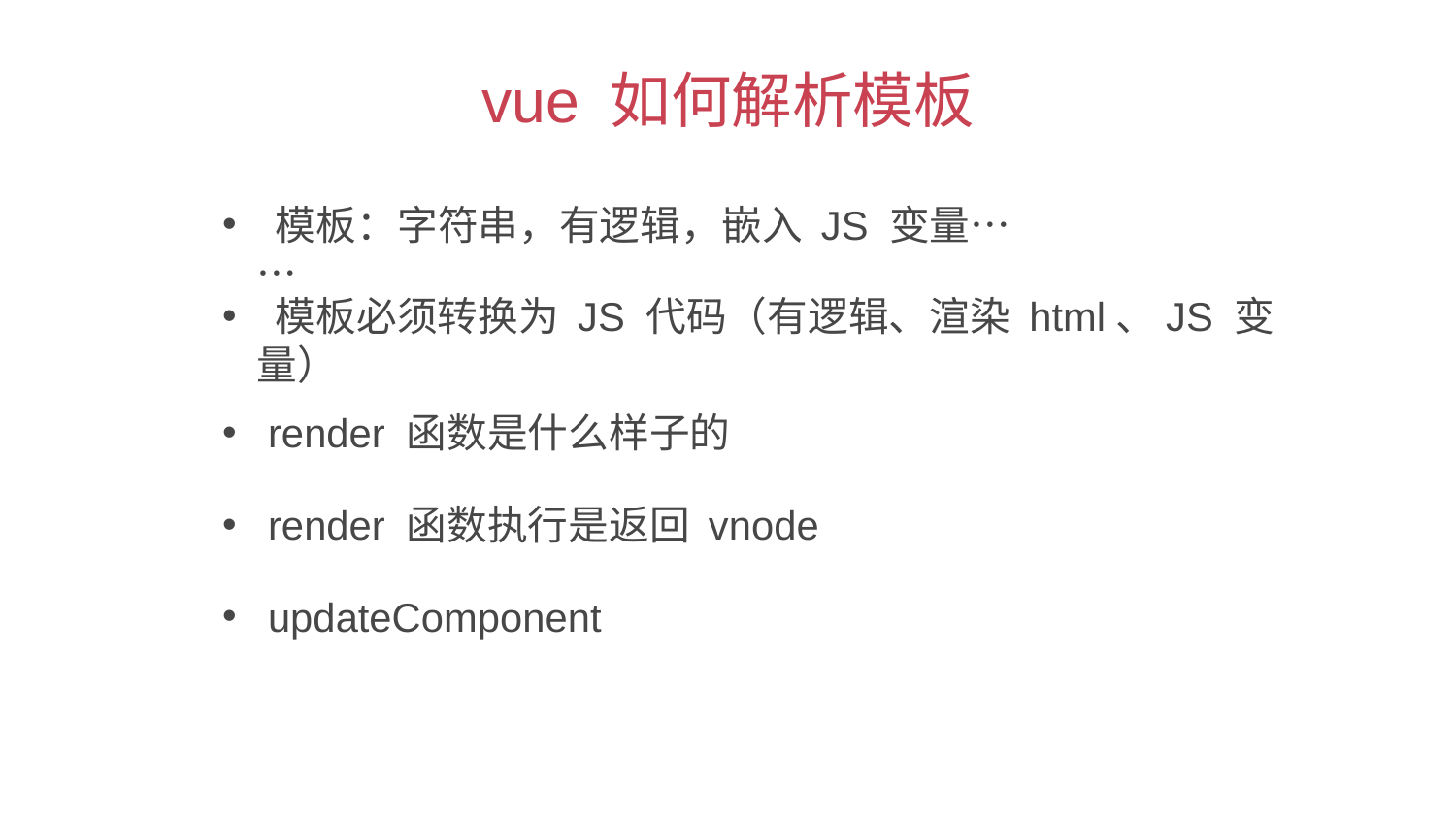

vue 如何解析模板
 模板：字符串，有逻辑，嵌入 JS 变量……
 模板必须转换为 JS 代码（有逻辑、渲染 html、JS 变量）
 render 函数是什么样子的
 render 函数执行是返回 vnode
 updateComponent